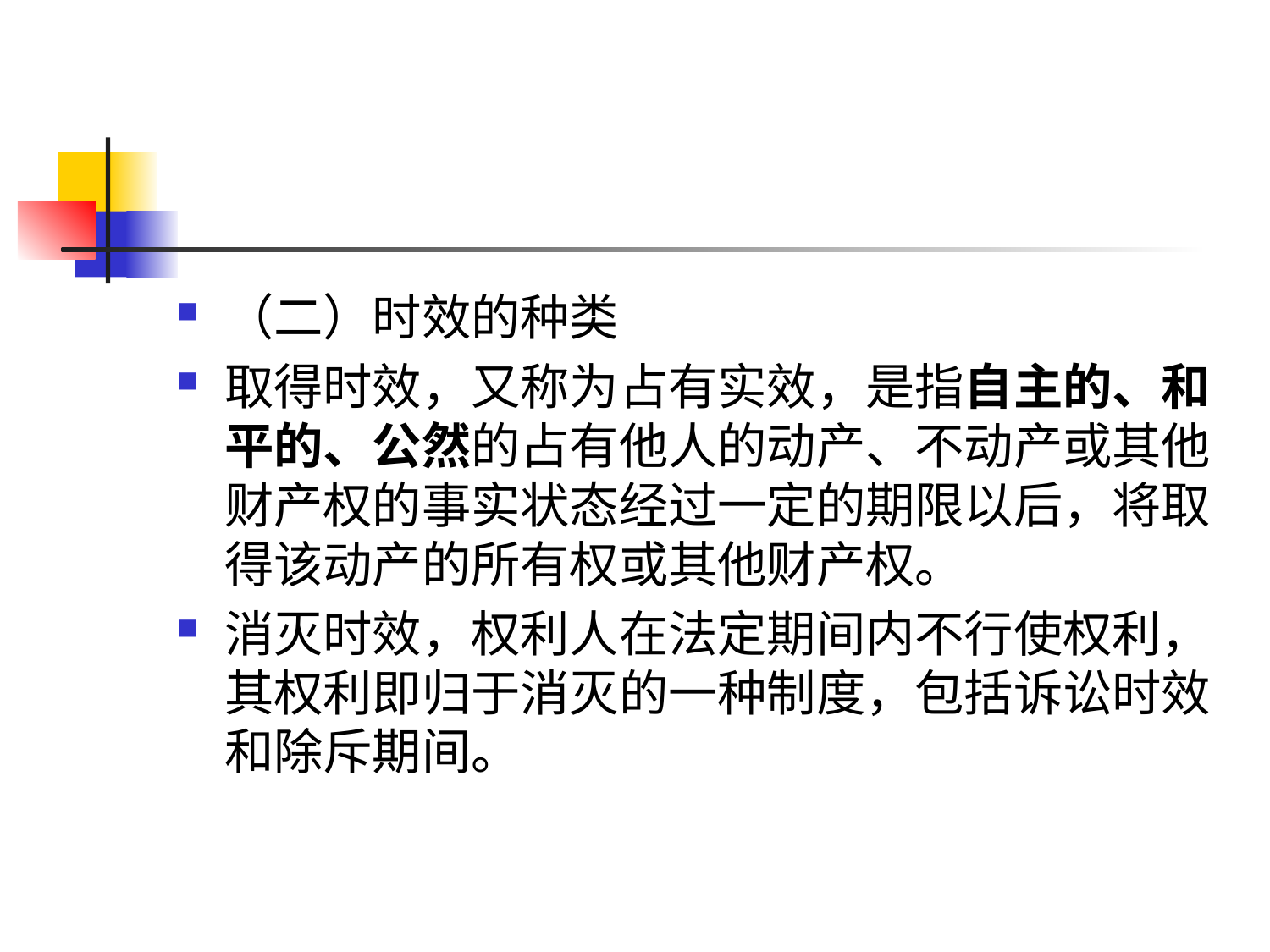

#
（二）时效的种类
取得时效，又称为占有实效，是指自主的、和平的、公然的占有他人的动产、不动产或其他财产权的事实状态经过一定的期限以后，将取得该动产的所有权或其他财产权。
消灭时效，权利人在法定期间内不行使权利，其权利即归于消灭的一种制度，包括诉讼时效和除斥期间。